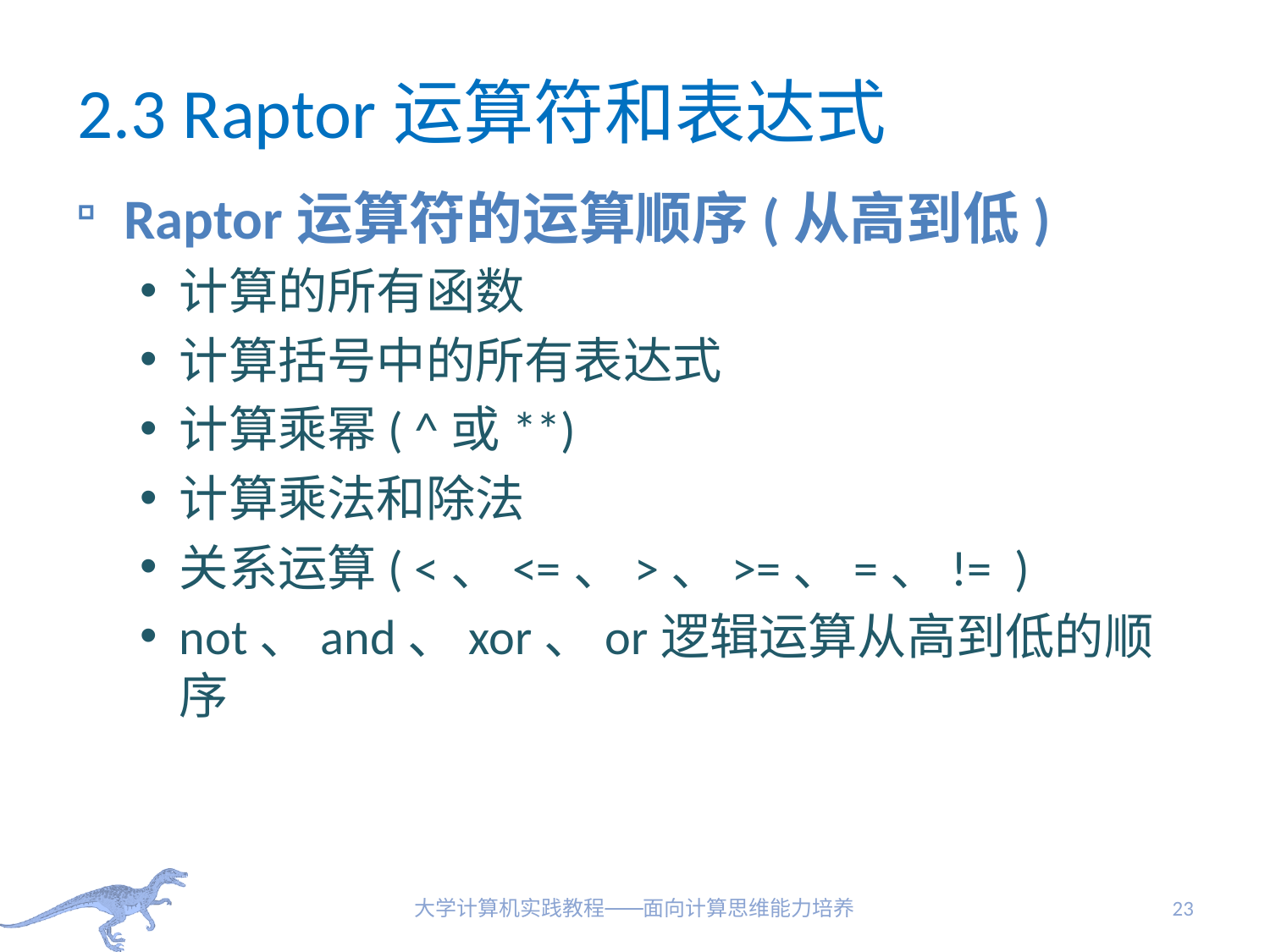

# 2.3 Raptor运算符和表达式
Raptor运算符的运算顺序(从高到低)
计算的所有函数
计算括号中的所有表达式
计算乘幂( ^或**)
计算乘法和除法
关系运算( <、<=、>、>=、=、!=  )
not、and、xor、or逻辑运算从高到低的顺序
大学计算机实践教程——面向计算思维能力培养
23